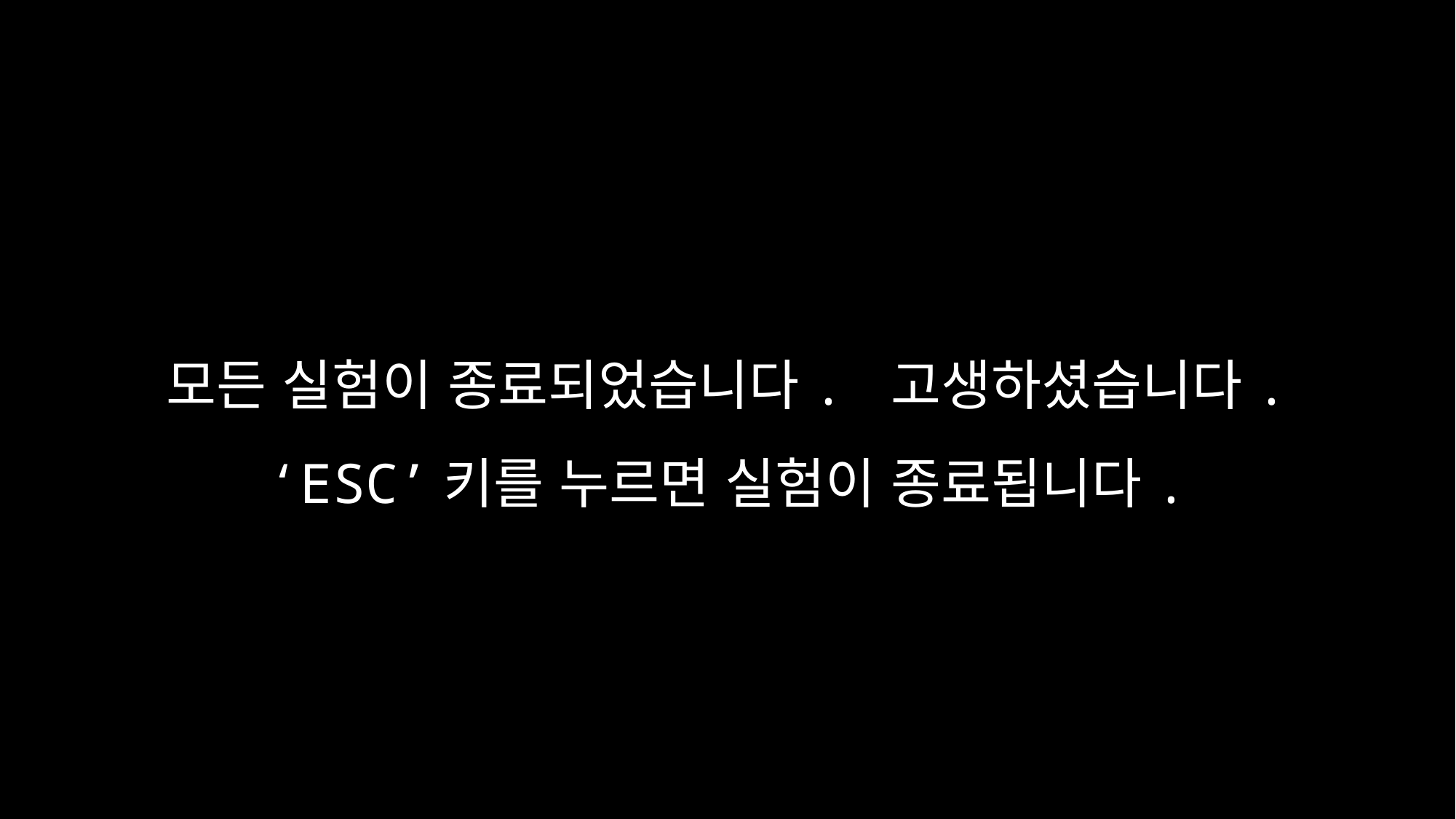

모든 실험이 종료되었습니다. 고생하셨습니다.
‘ESC’키를 누르면 실험이 종료됩니다.